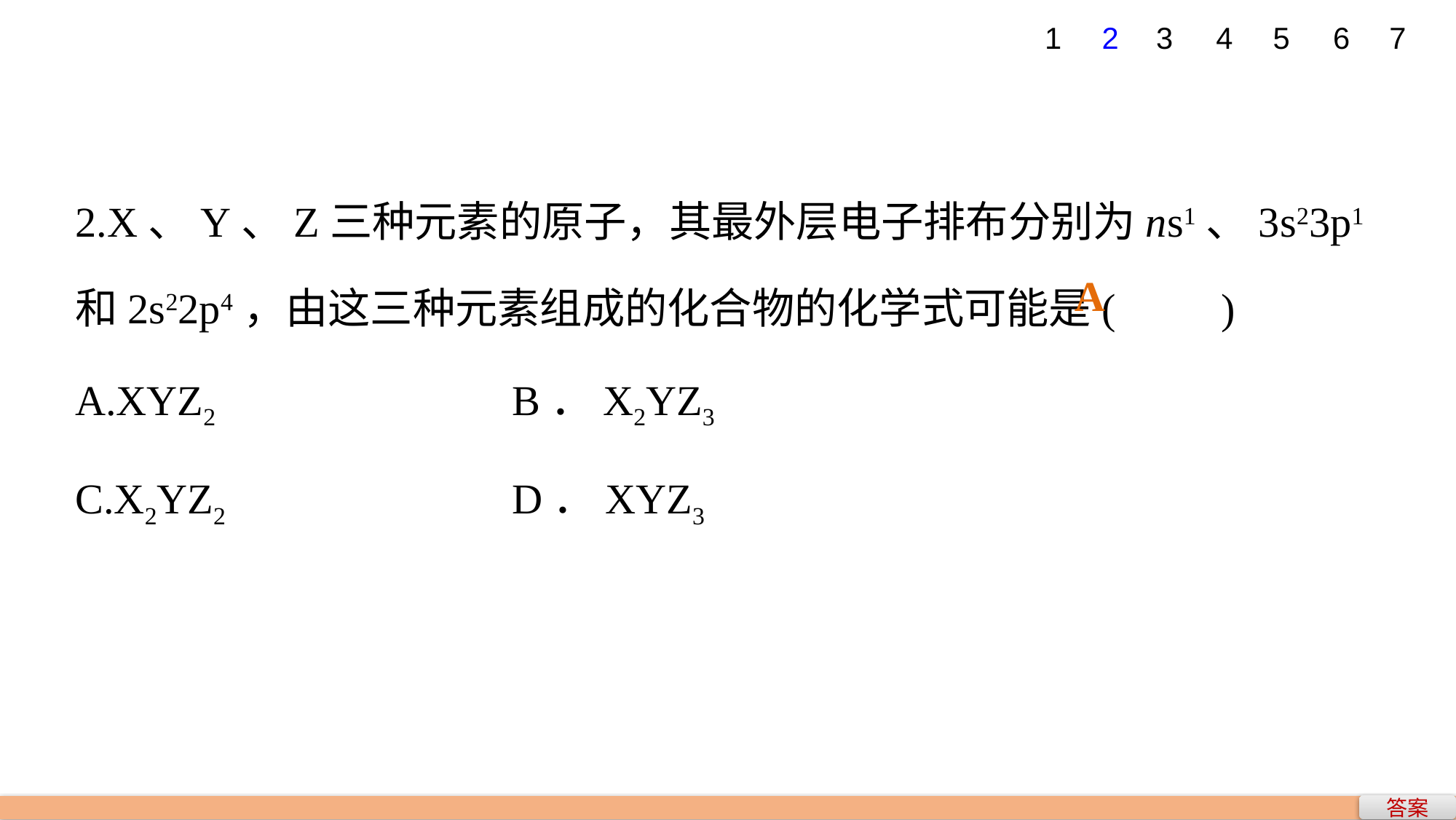

1
2
3
4
5
6
7
2.X、Y、Z三种元素的原子，其最外层电子排布分别为ns1、3s23p1和2s22p4，由这三种元素组成的化合物的化学式可能是(　　)
A.XYZ2  			B．X2YZ3
C.X2YZ2  			D．XYZ3
A
答案